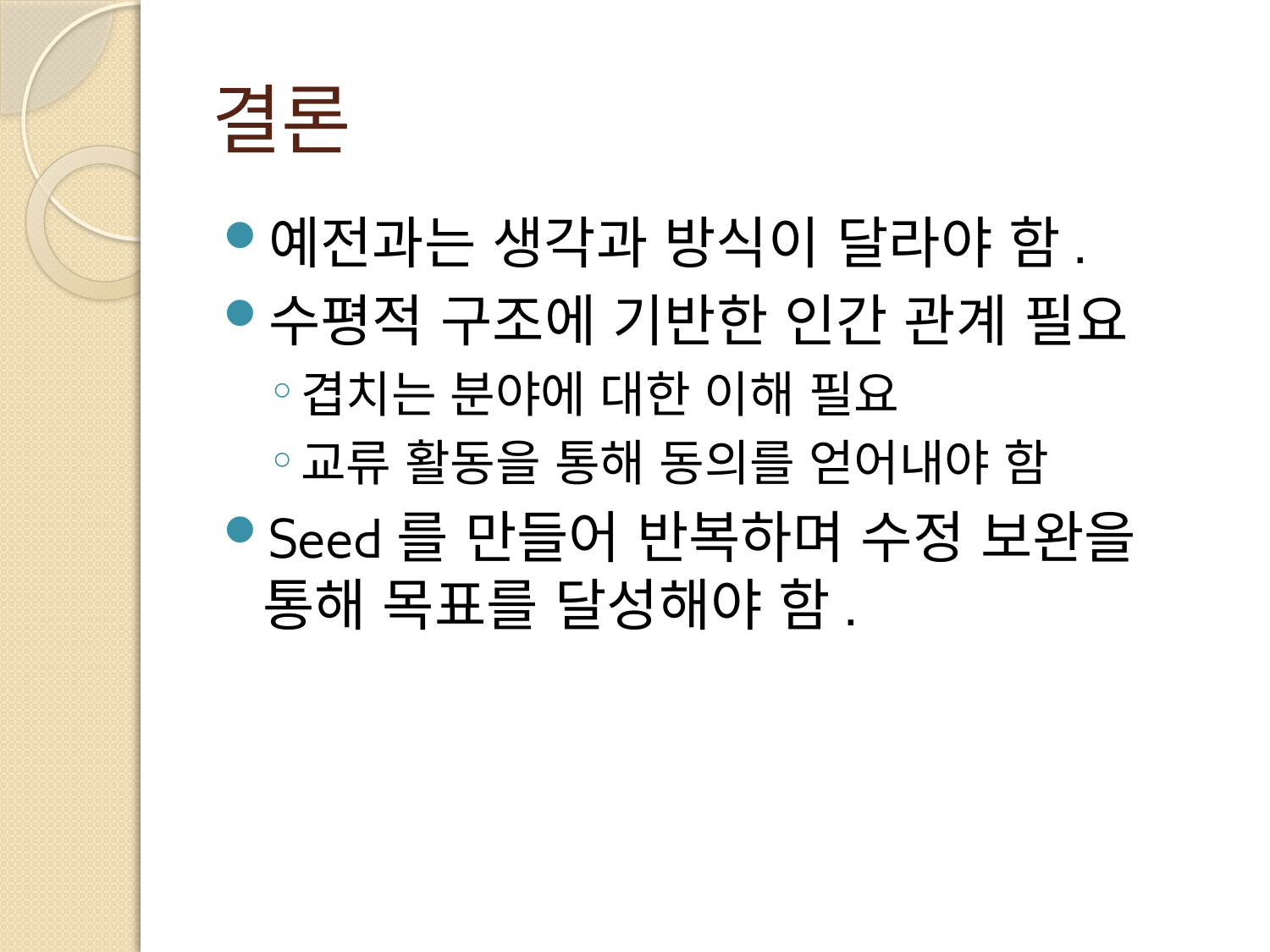

# 결론
예전과는 생각과 방식이 달라야 함.
수평적 구조에 기반한 인간 관계 필요
겹치는 분야에 대한 이해 필요
교류 활동을 통해 동의를 얻어내야 함
Seed를 만들어 반복하며 수정 보완을 통해 목표를 달성해야 함.